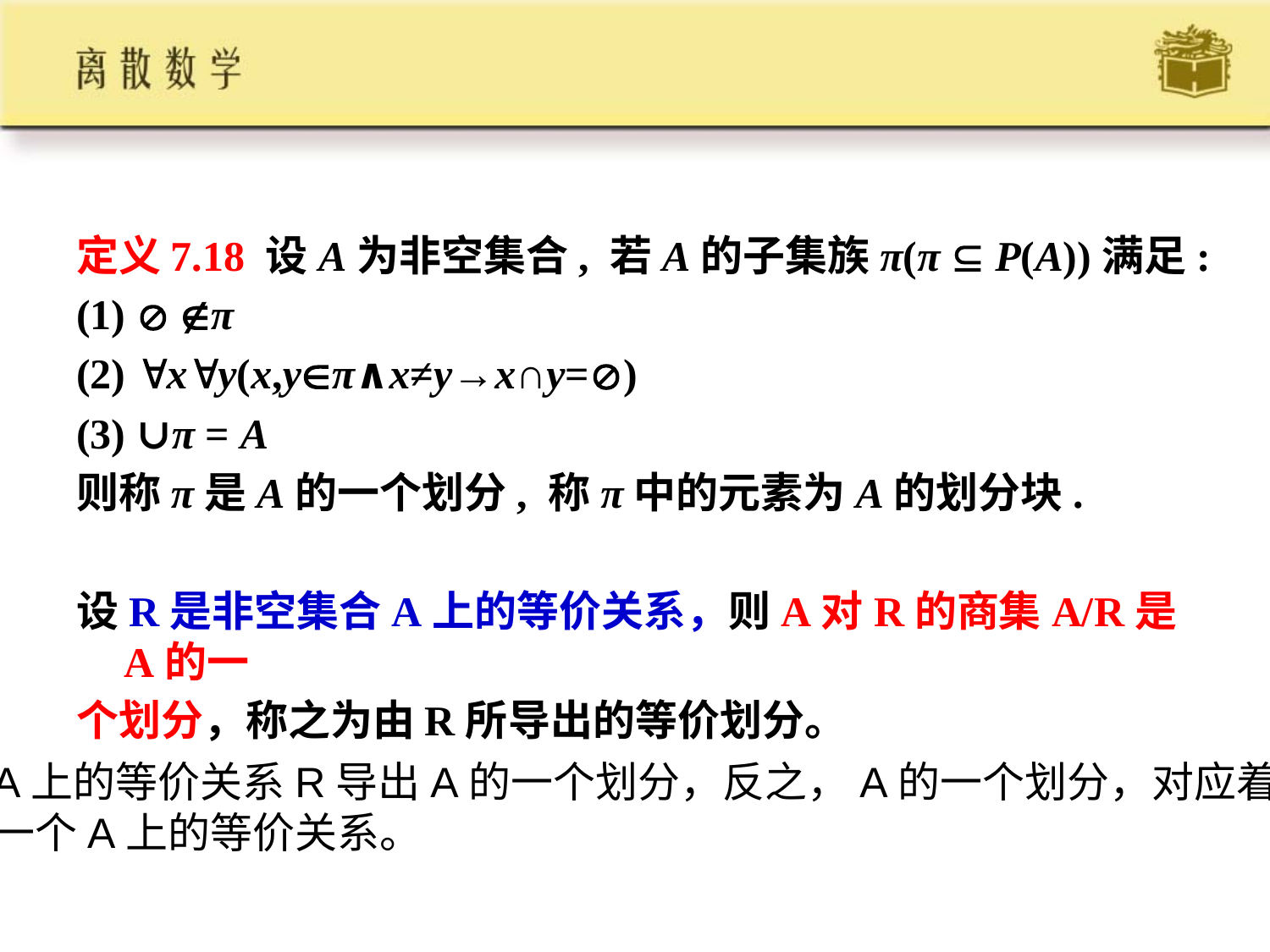

定义7.18 设A为非空集合, 若A的子集族π(π ⊆ P(A))满足:
(1) ∅ ∉π
(2) ∀x∀y(x,y∈π∧x≠y→x∩y=∅)
(3) ∪π = A
则称π是A的一个划分, 称π中的元素为A的划分块.

设R是非空集合A上的等价关系，则A对R的商集A/R是A的一
个划分，称之为由R所导出的等价划分。
A上的等价关系R导出A的一个划分，反之，A的一个划分，对应着
一个A上的等价关系。
87